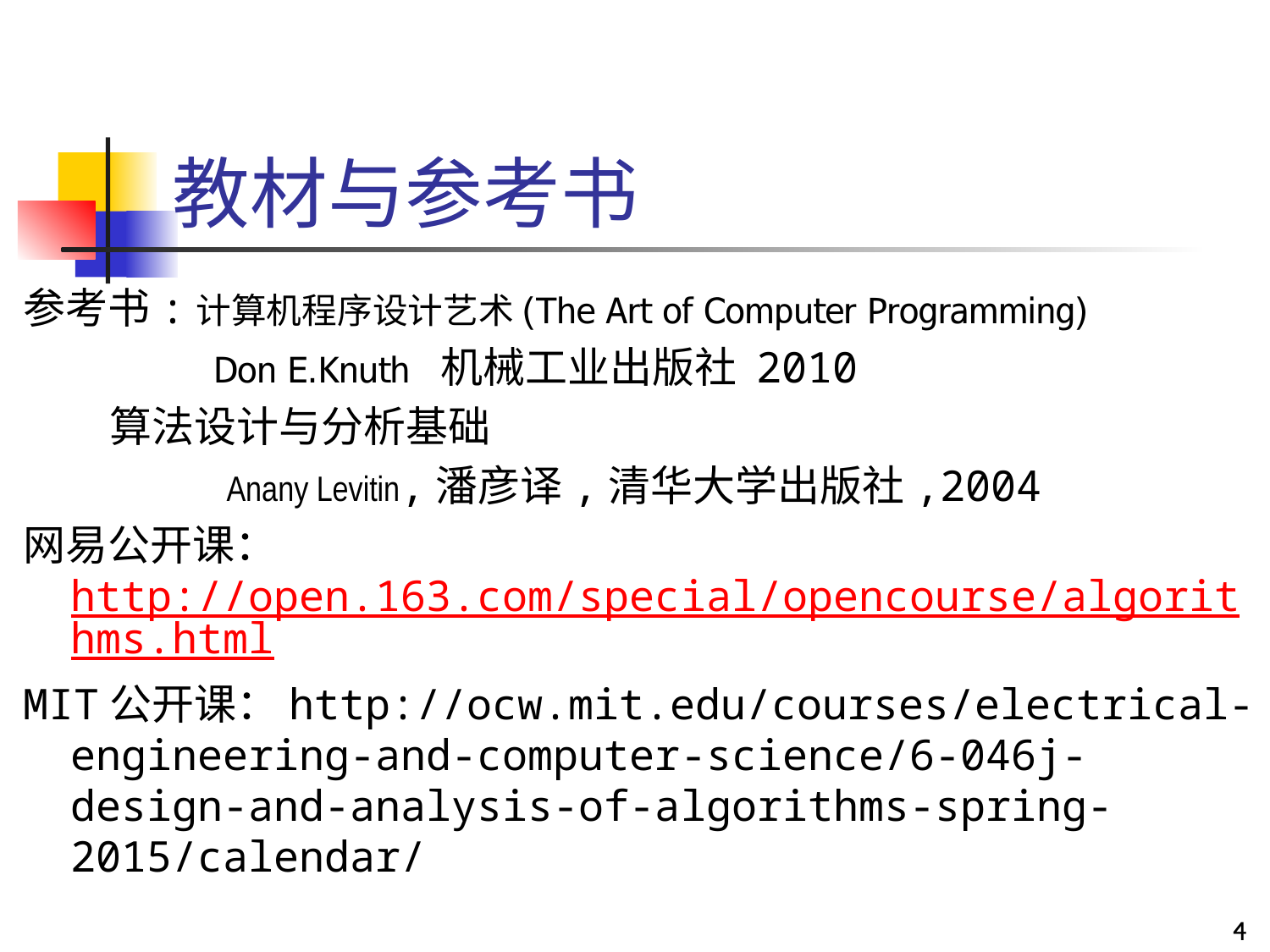

# 教材与参考书
参考书:计算机程序设计艺术(The Art of Computer Programming)
         Don E.Knuth  机械工业出版社 2010
        算法设计与分析基础
        Anany Levitin,潘彦译,清华大学出版社,2004
网易公开课：http://open.163.com/special/opencourse/algorithms.html
MIT公开课：http://ocw.mit.edu/courses/electrical-engineering-and-computer-science/6-046j-design-and-analysis-of-algorithms-spring-2015/calendar/
4